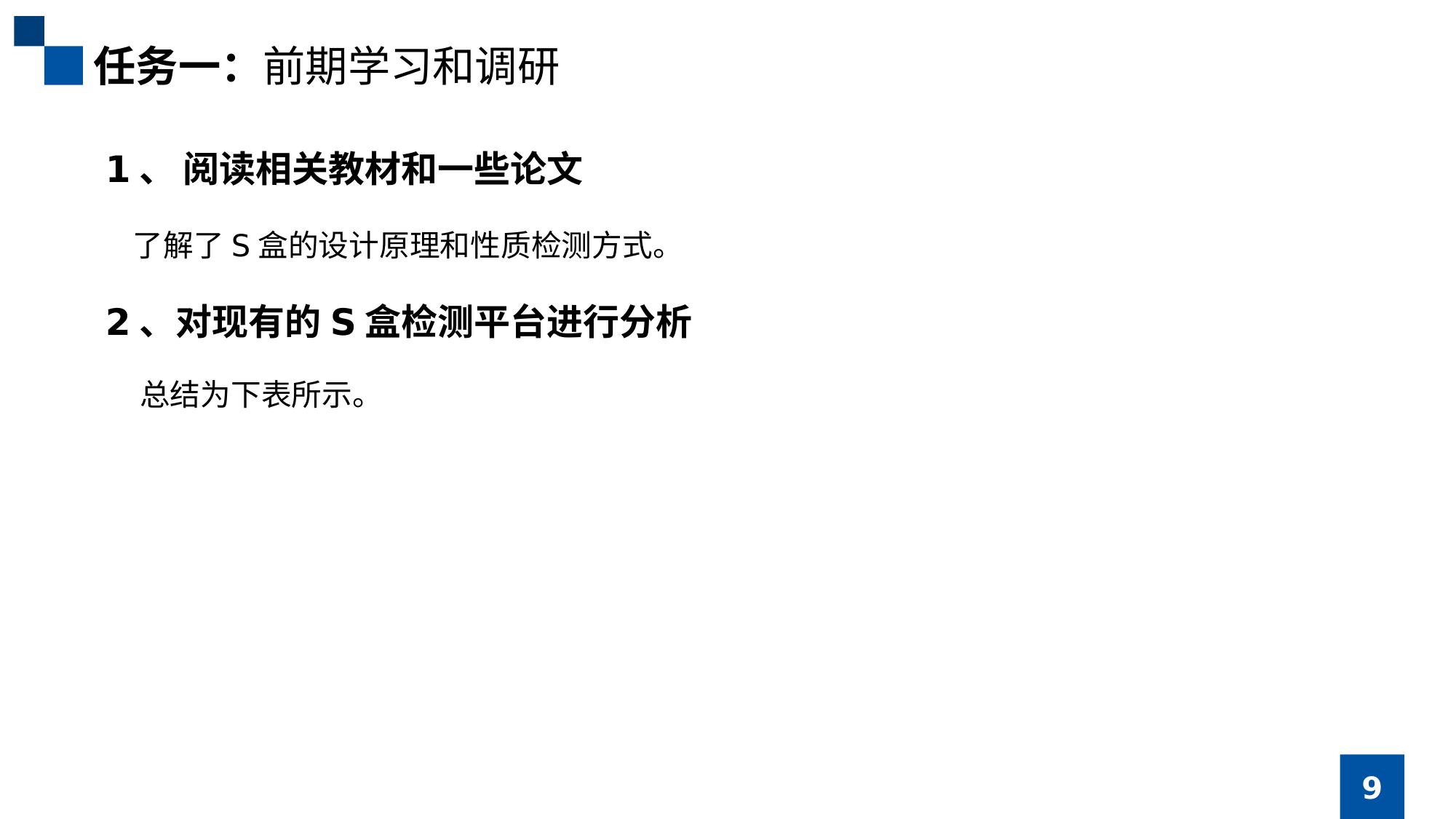

任务一：前期学习和调研
1、 阅读相关教材和一些论文

   了解了S盒的设计原理和性质检测方式。

2、对现有的S盒检测平台进行分析

    总结为下表所示。

9